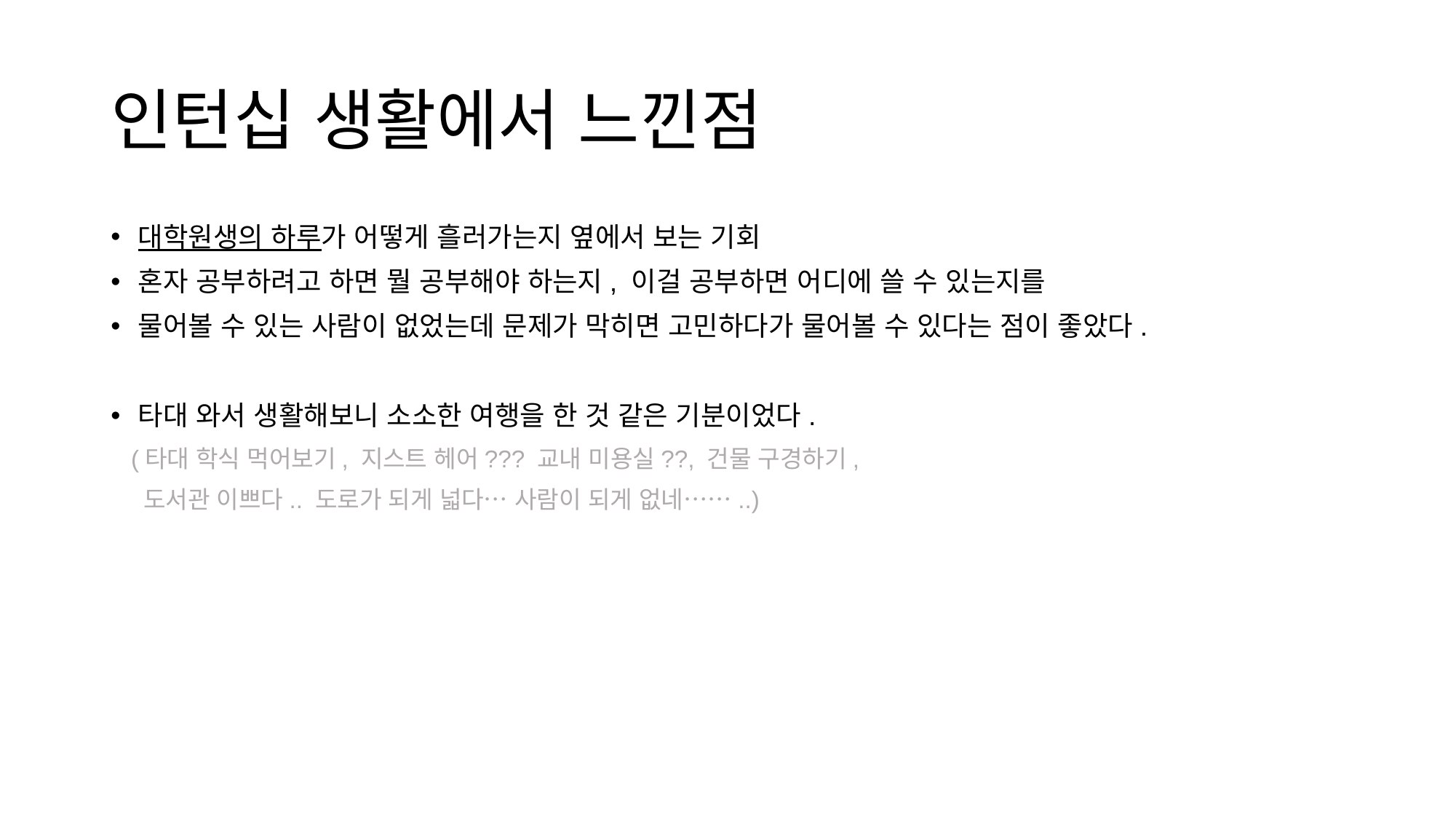

# 인턴십 생활에서 느낀점
대학원생의 하루가 어떻게 흘러가는지 옆에서 보는 기회
혼자 공부하려고 하면 뭘 공부해야 하는지, 이걸 공부하면 어디에 쓸 수 있는지를
물어볼 수 있는 사람이 없었는데 문제가 막히면 고민하다가 물어볼 수 있다는 점이 좋았다.

타대 와서 생활해보니 소소한 여행을 한 것 같은 기분이었다.
   (타대 학식 먹어보기, 지스트 헤어??? 교내 미용실??, 건물 구경하기,
    도서관 이쁘다.. 도로가 되게 넓다… 사람이 되게 없네……..)